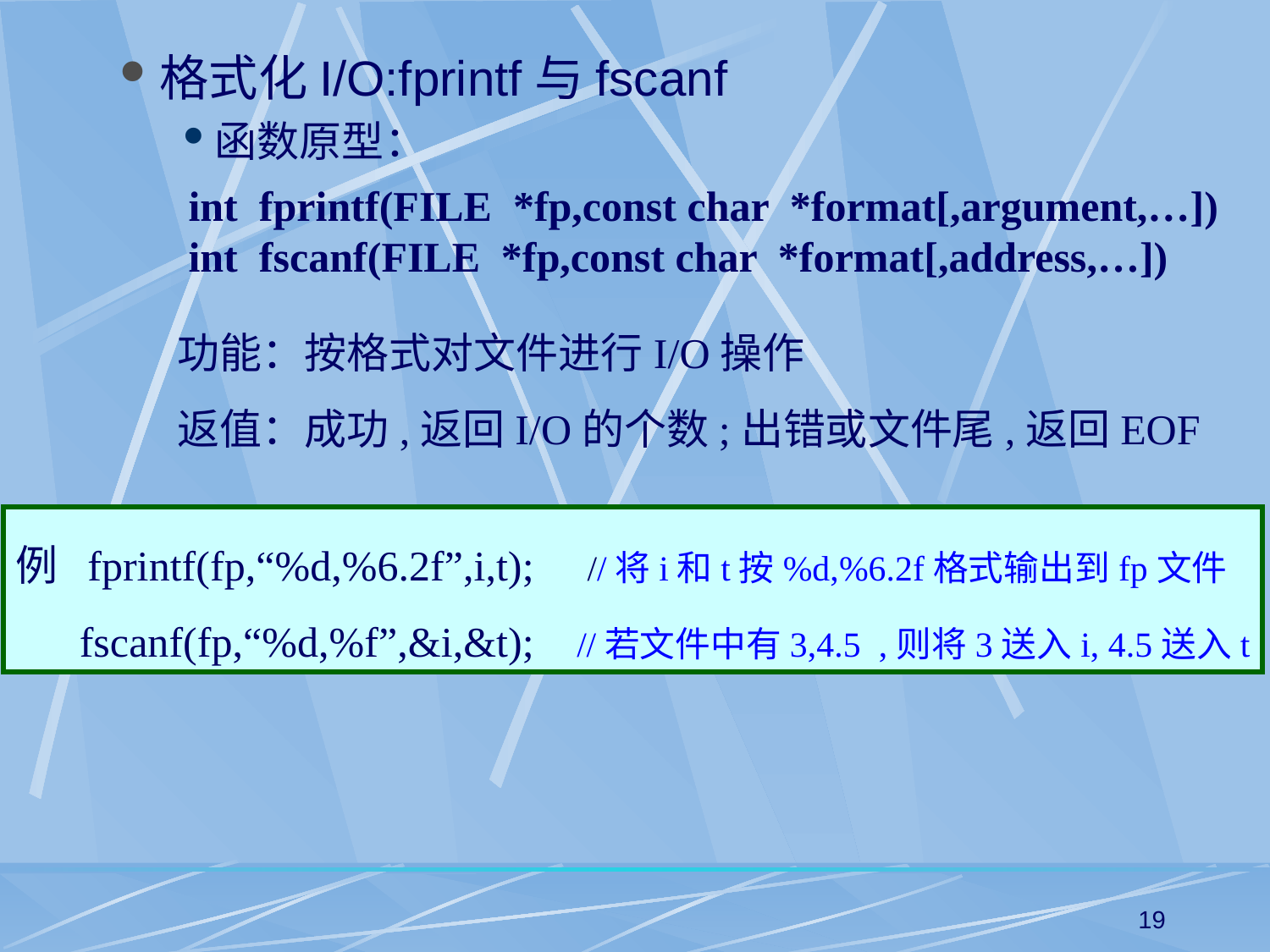

格式化I/O:fprintf与fscanf
函数原型：
int  fprintf(FILE  *fp,const char  *format[,argument,…])
int  fscanf(FILE  *fp,const char  *format[,address,…])
功能：按格式对文件进行I/O操作
返值：成功,返回I/O的个数;出错或文件尾,返回EOF
例  fprintf(fp,“%d,%6.2f”,i,t);     //将i和t按%d,%6.2f格式输出到fp文件
      fscanf(fp,“%d,%f”,&i,&t);    //若文件中有3,4.5  ,则将3送入i, 4.5送入t
19